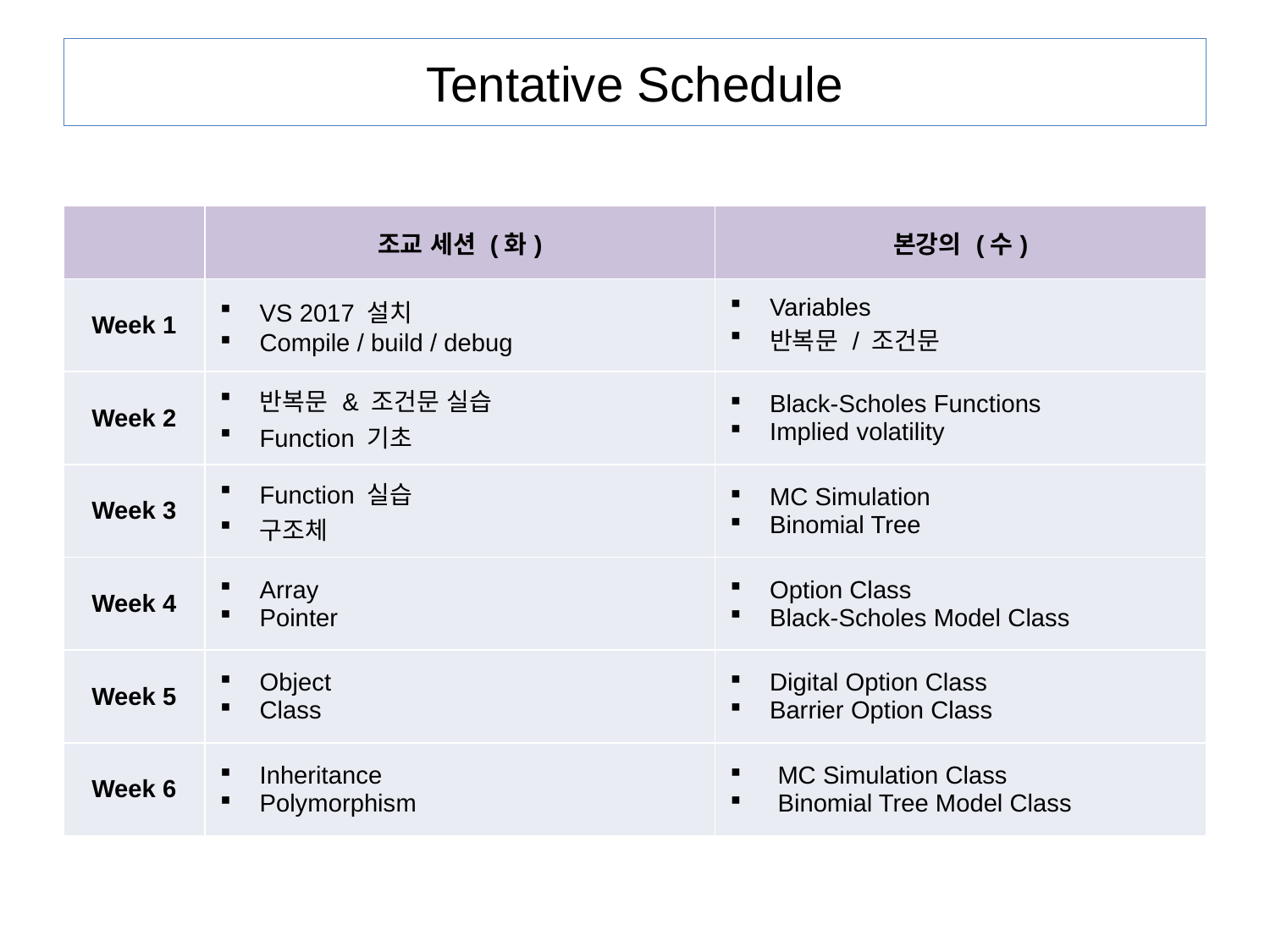

# Tentative Schedule
|  | 조교 세션 (화) | 본강의 (수) |
| --- | --- | --- |
| Week 1 | VS 2017 설치 Compile / build / debug | Variables 반복문 / 조건문 |
| Week 2 | 반복문 & 조건문 실습 Function 기초 | Black-Scholes Functions Implied volatility |
| Week 3 | Function 실습 구조체 | MC Simulation Binomial Tree |
| Week 4 | Array Pointer | Option Class Black-Scholes Model Class |
| Week 5 | Object Class | Digital Option Class Barrier Option Class |
| Week 6 | Inheritance Polymorphism | MC Simulation Class Binomial Tree Model Class |